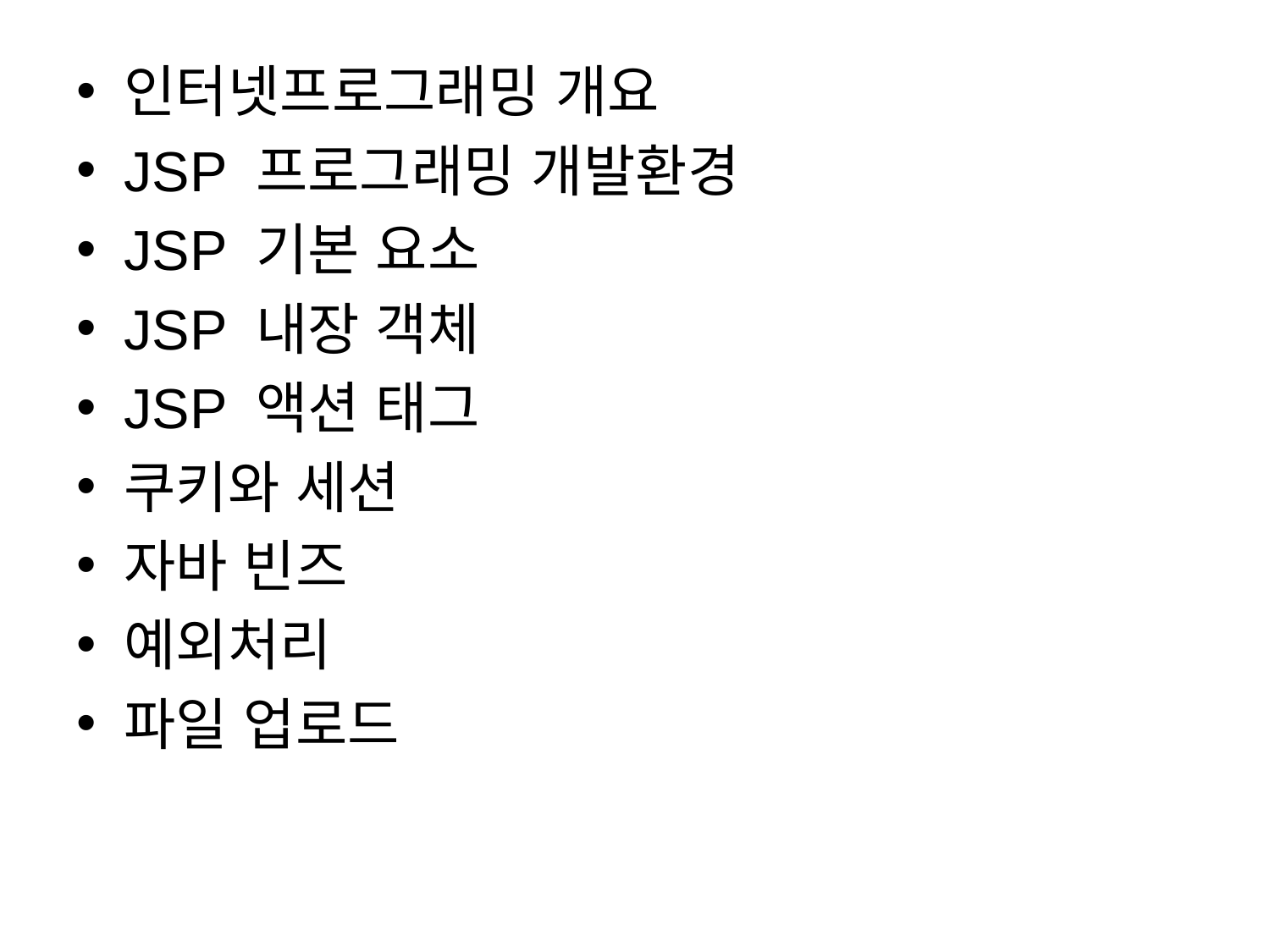

인터넷프로그래밍 개요
JSP 프로그래밍 개발환경
JSP 기본 요소
JSP 내장 객체
JSP 액션 태그
쿠키와 세션
자바 빈즈
예외처리
파일 업로드